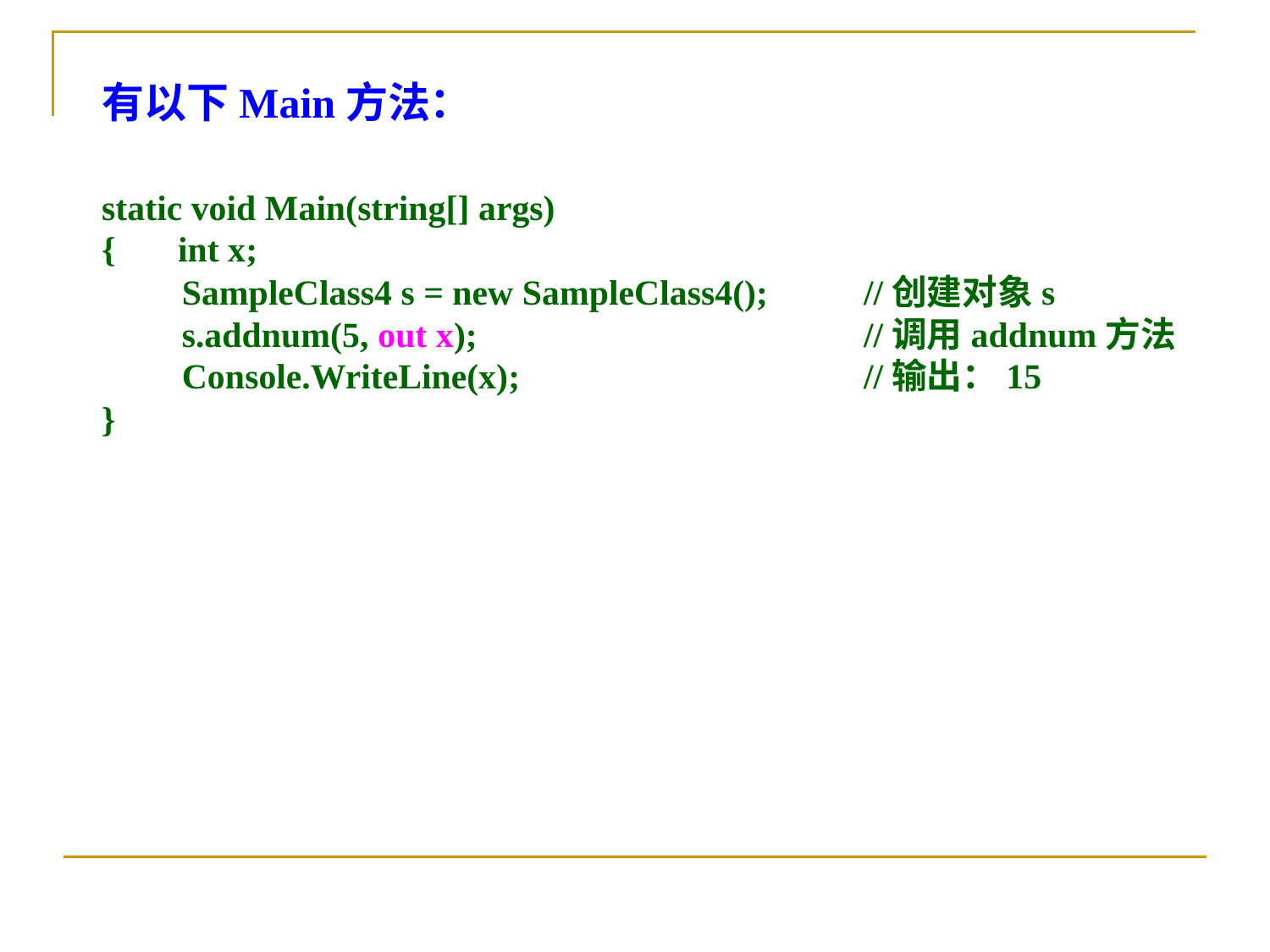

有以下Main方法：
static void Main(string[] args)
{       int x;
         SampleClass4 s = new SampleClass4();	//创建对象s
         s.addnum(5, out x);				//调用addnum方法
         Console.WriteLine(x);			//输出：15
}